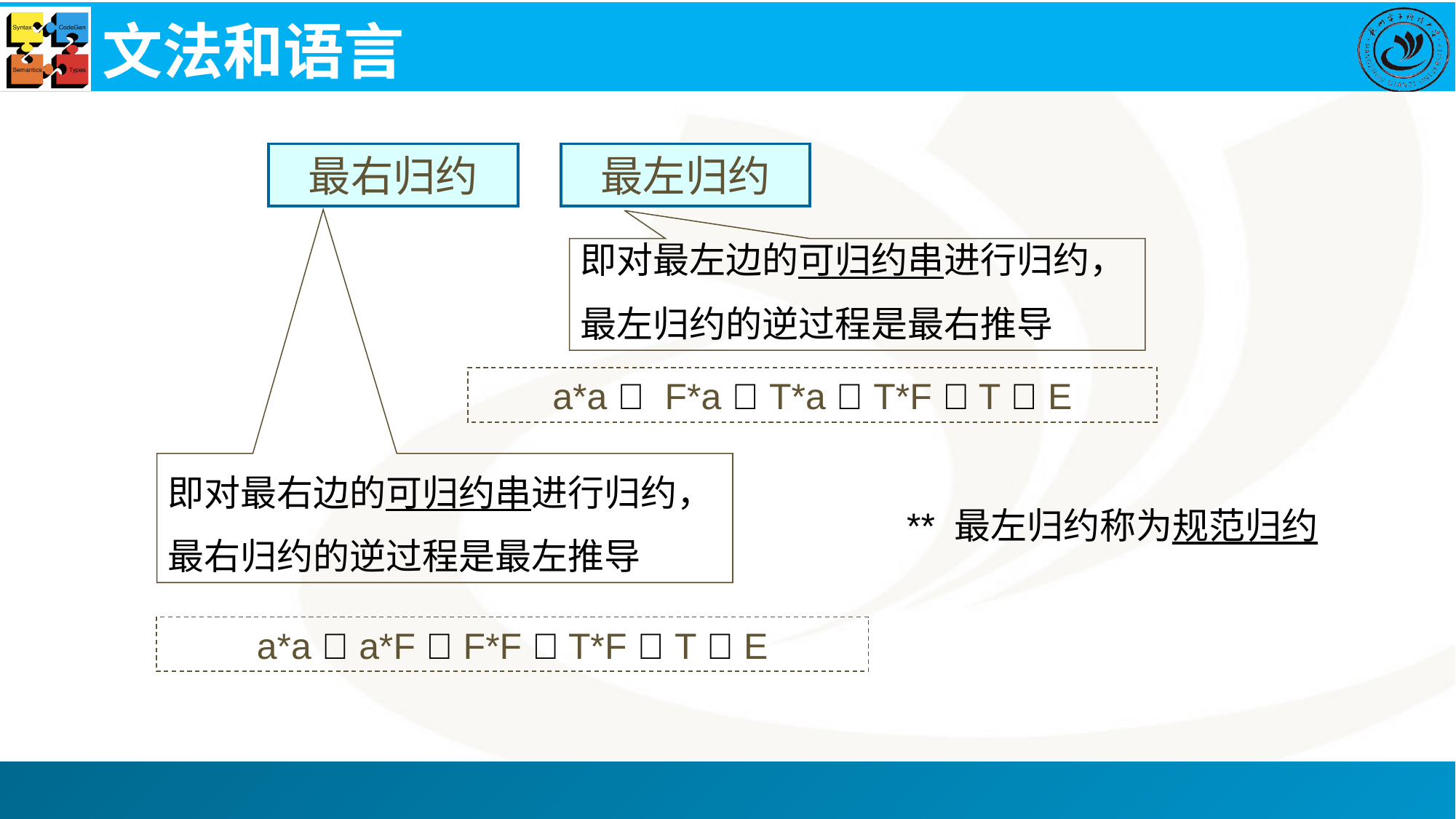

# 文法和语言
最右归约
最左归约
即对最左边的可归约串进行归约，
最左归约的逆过程是最右推导
a*a ⇐  F*a ⇐ T*a ⇐ T*F ⇐ T ⇐ E
即对最右边的可归约串进行归约，
最右归约的逆过程是最左推导
** 最左归约称为规范归约
a*a ⇐ a*F ⇐ F*F ⇐ T*F ⇐ T ⇐ E
29